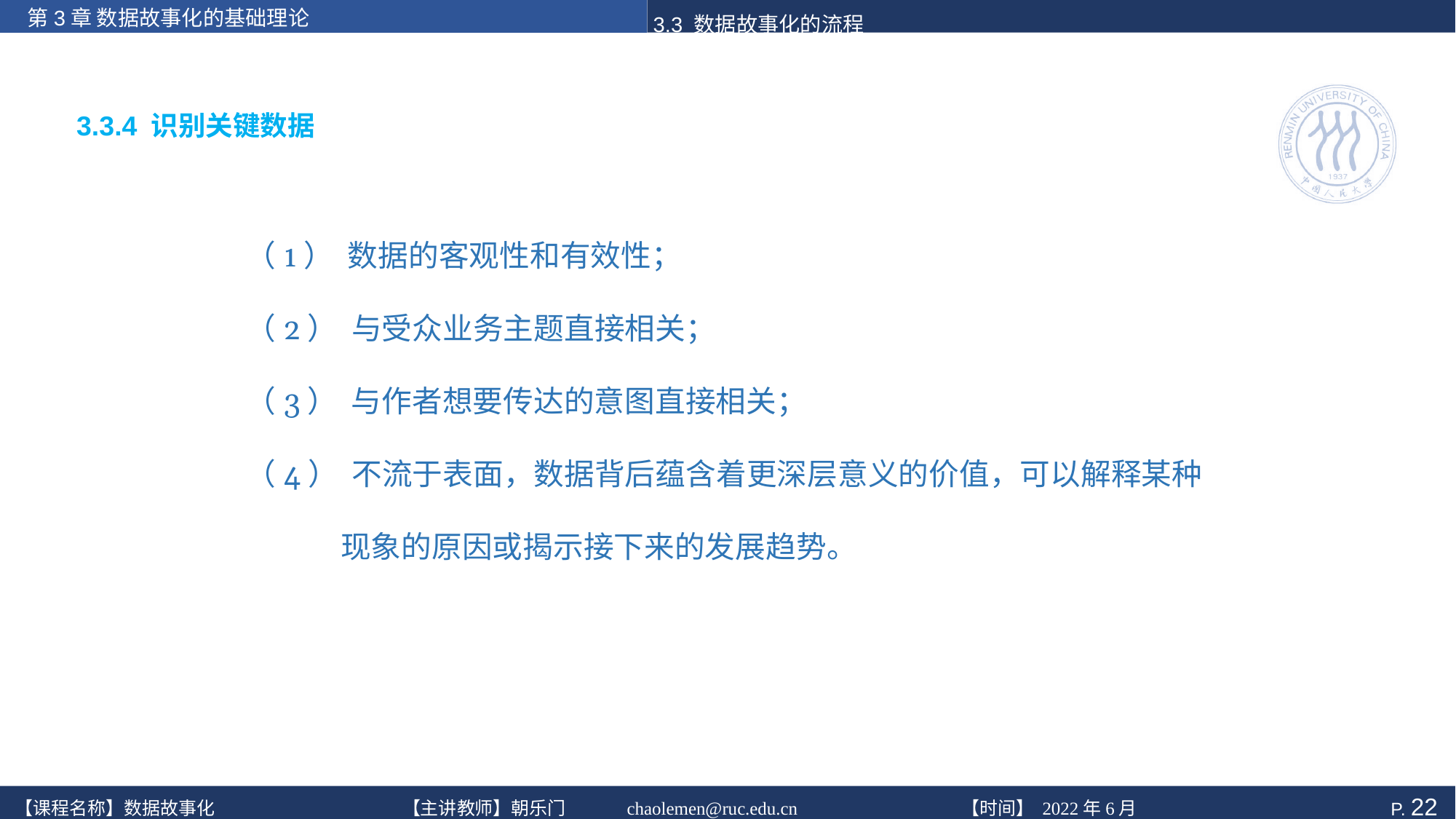

3.3.4 识别关键数据
（1）  数据的客观性和有效性；
（2）  与受众业务主题直接相关；
（3）  与作者想要传达的意图直接相关；
（4）  不流于表面，数据背后蕴含着更深层意义的价值，可以解释某种
             现象的原因或揭示接下来的发展趋势。